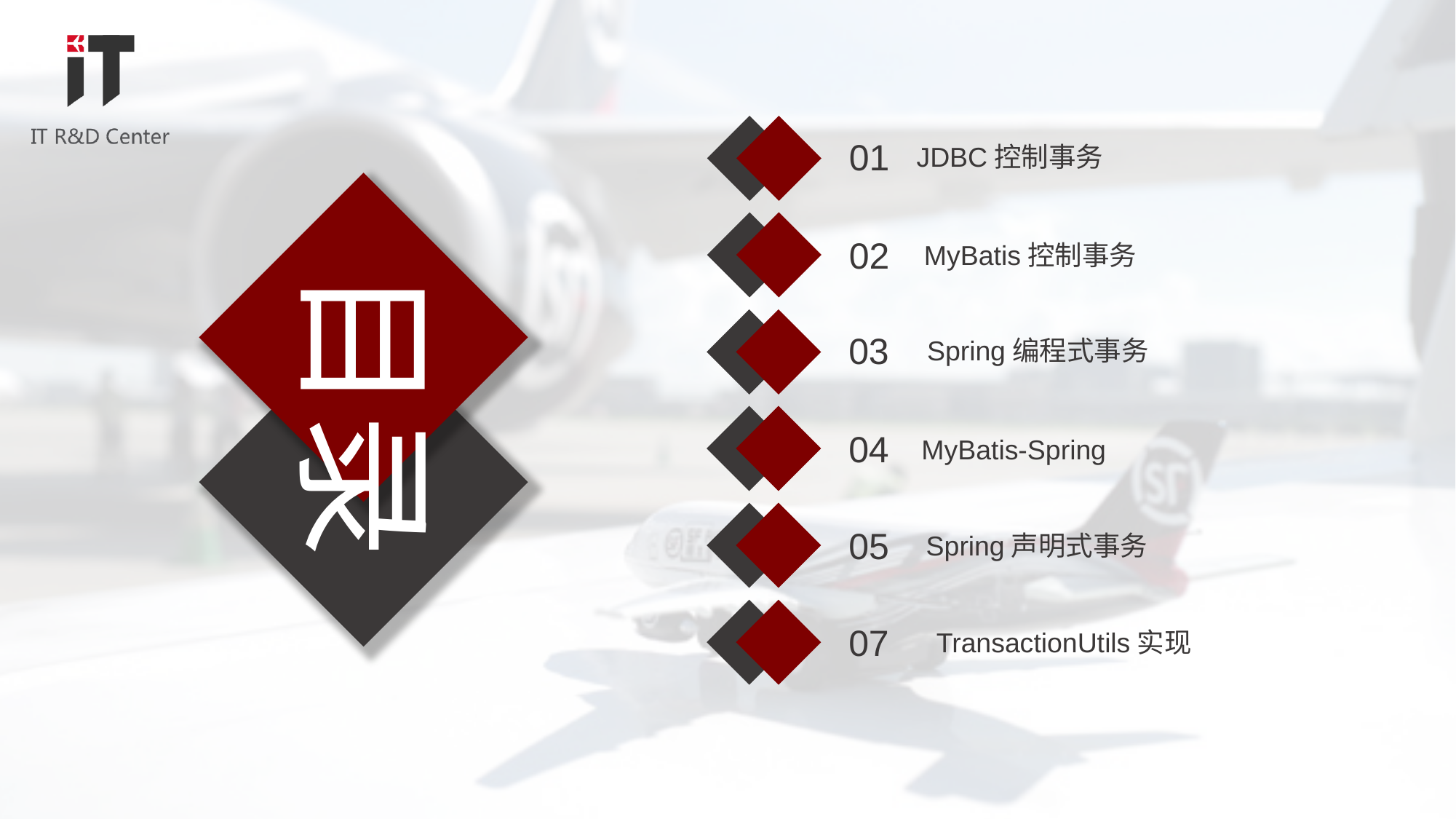

01
JDBC控制事务

02
MyBatis控制事务

03
Spring编程式事务

04
 MyBatis-Spring

05
Spring声明式事务

07
TransactionUtils实现